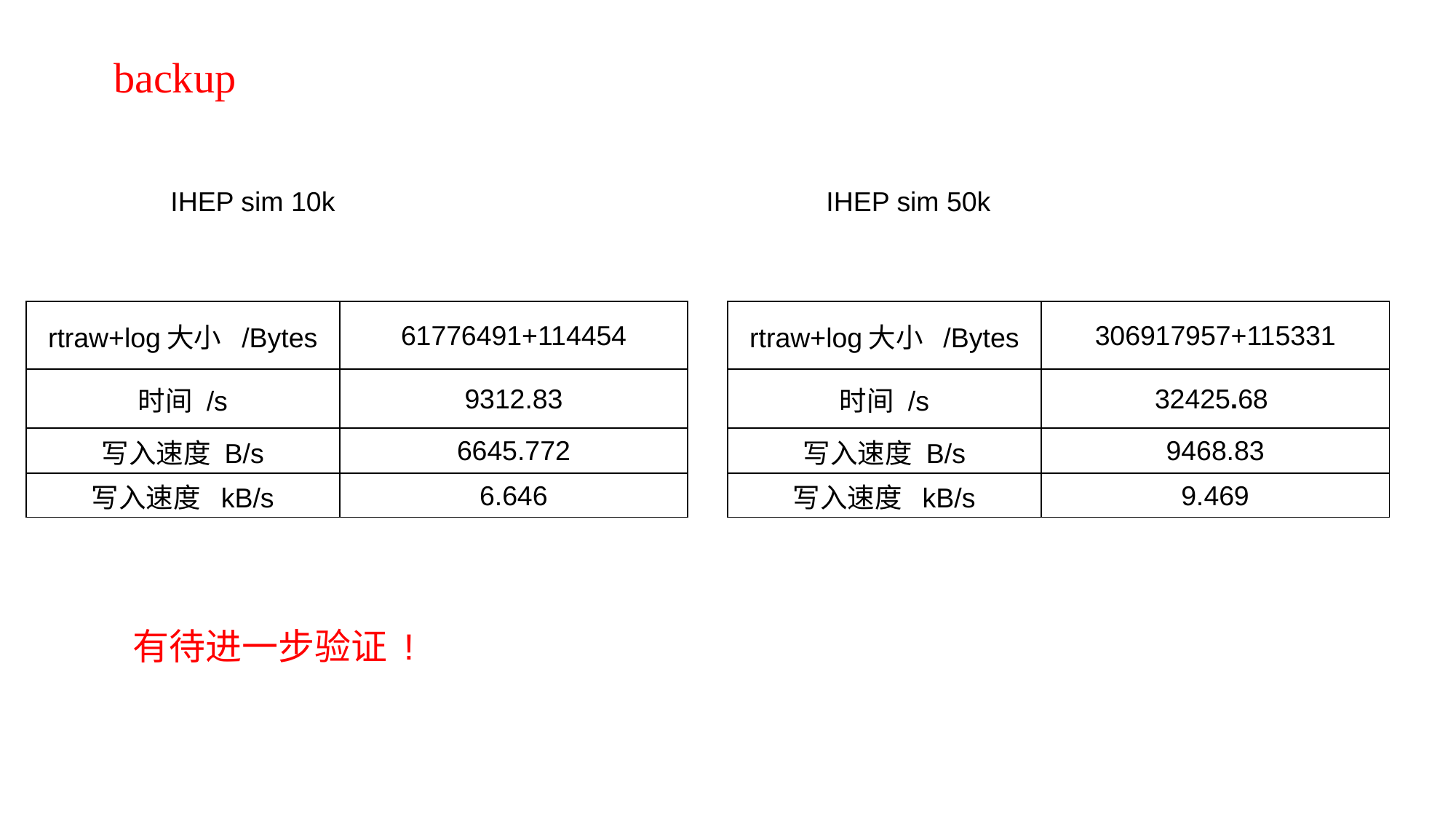

backup
IHEP sim 10k
IHEP sim 50k
| rtraw+log大小 /Bytes | 61776491+114454 |
| --- | --- |
| 时间 /s | 9312.83 |
| 写入速度 B/s | 6645.772 |
| 写入速度 kB/s | 6.646 |
| rtraw+log大小 /Bytes | 306917957+115331 |
| --- | --- |
| 时间 /s | 32425.68 |
| 写入速度 B/s | 9468.83 |
| 写入速度 kB/s | 9.469 |
有待进一步验证 !